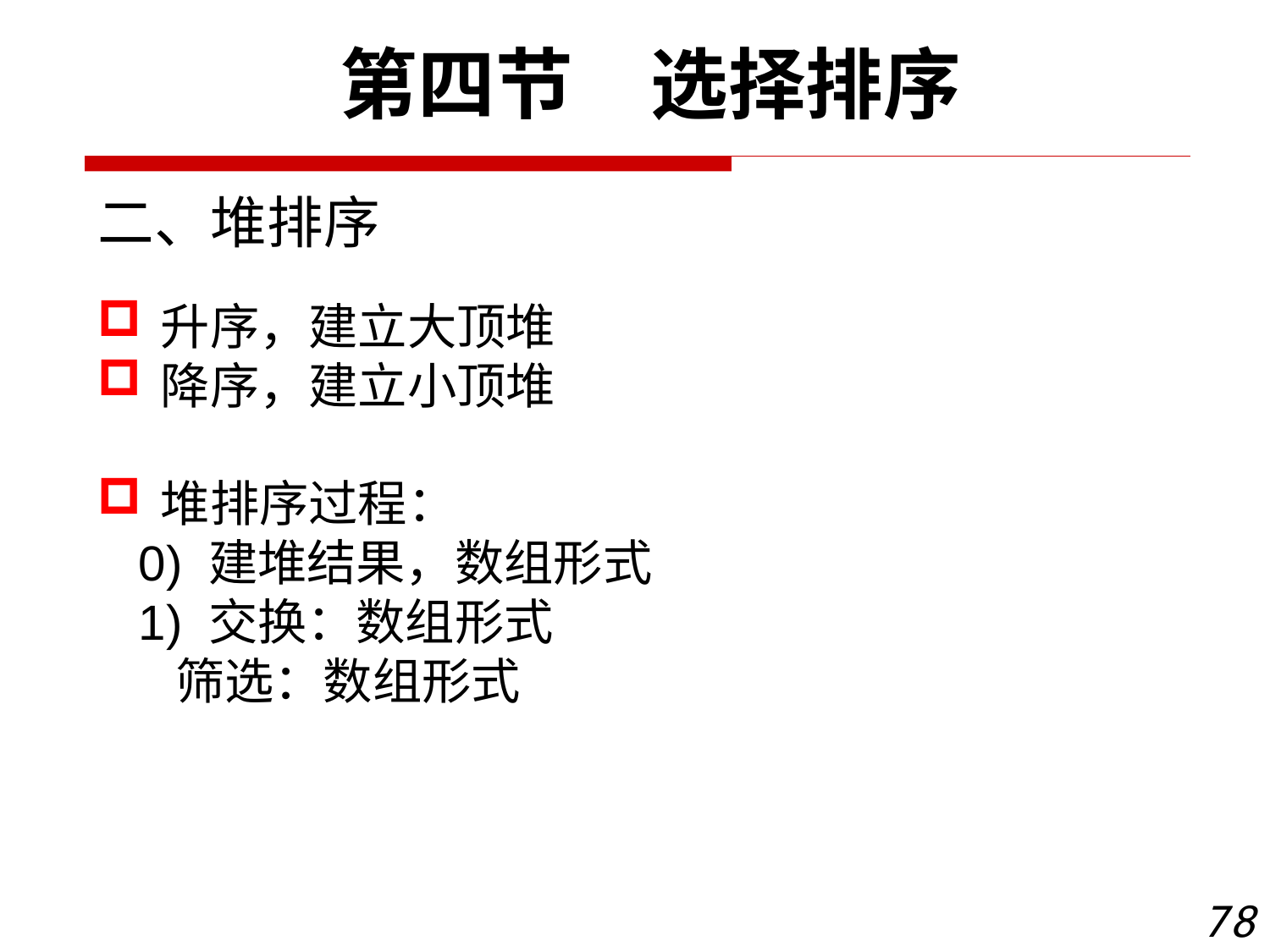

第四节　选择排序
二、堆排序
升序，建立大顶堆
降序，建立小顶堆

堆排序过程：
   0) 建堆结果，数组形式
   1) 交换：数组形式
      筛选：数组形式
78